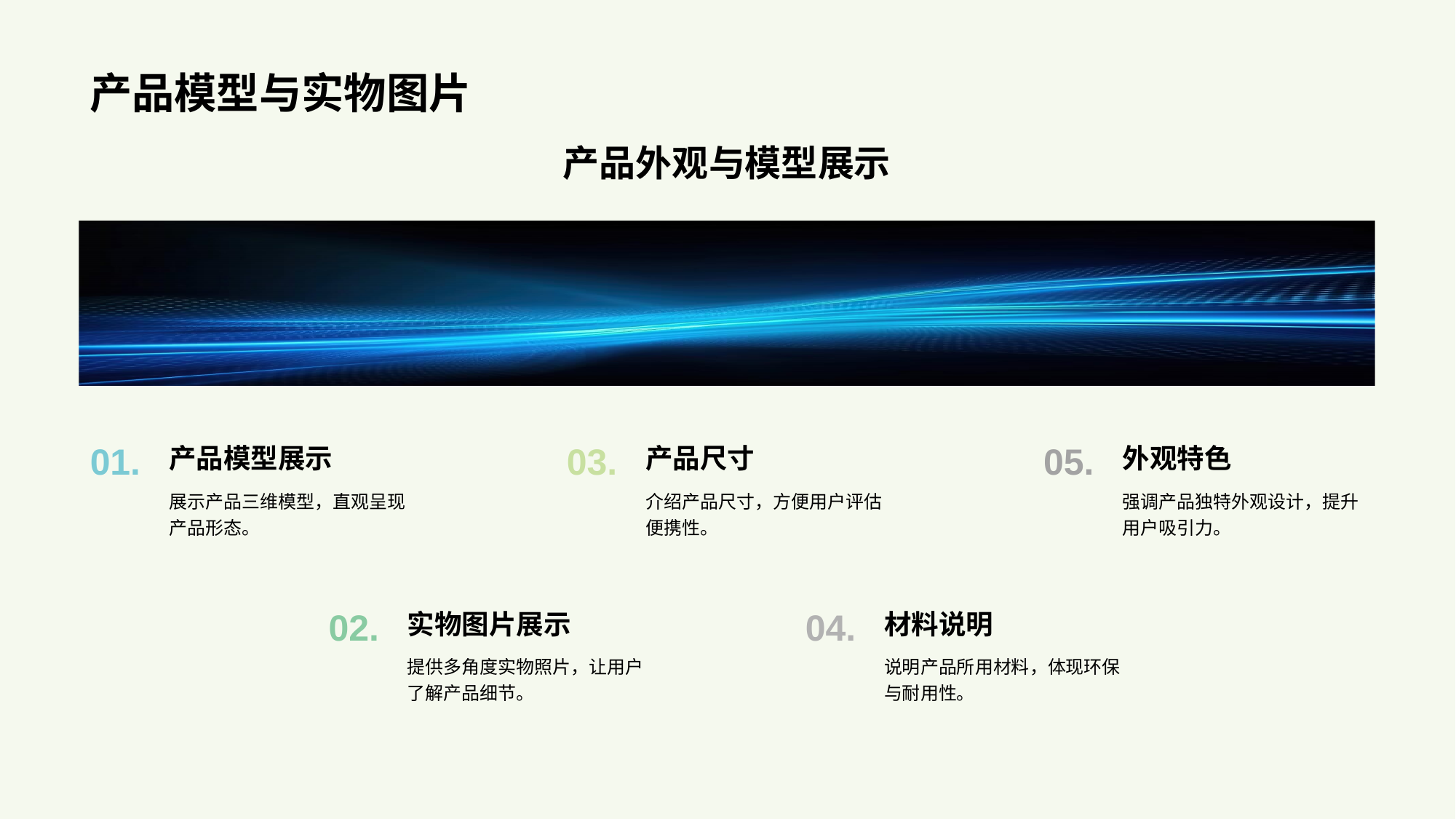

# 产品模型与实物图片
产品外观与模型展示

产品模型展示
展示产品三维模型，直观呈现产品形态。
01.
产品尺寸
介绍产品尺寸，方便用户评估便携性。
03.
外观特色
强调产品独特外观设计，提升用户吸引力。
05.
实物图片展示
提供多角度实物照片，让用户了解产品细节。
02.
材料说明
说明产品所用材料，体现环保与耐用性。
04.